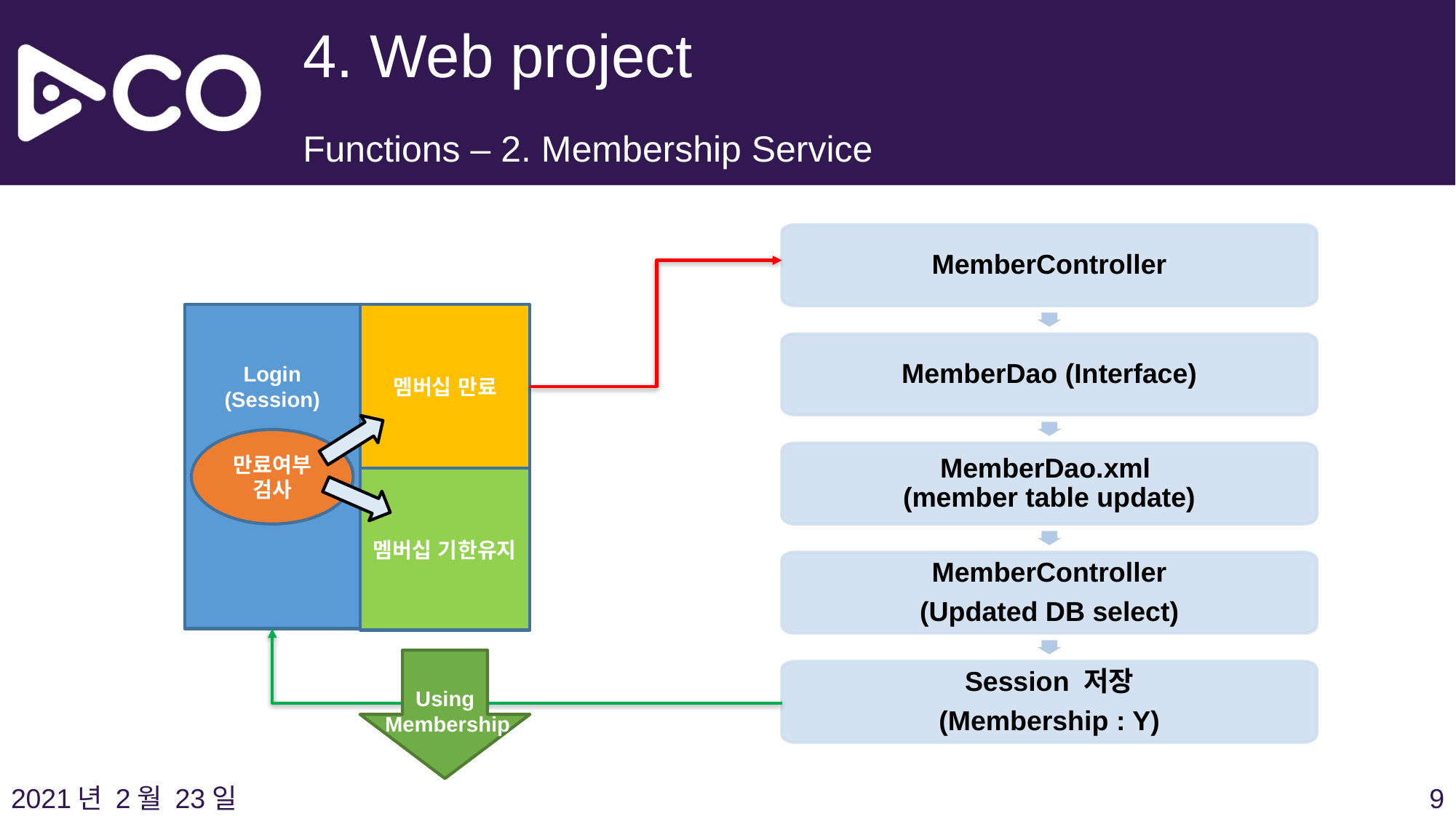

4. Web project
Functions – 2. Membership Service

MemberController

MemberDao (Interface)

MemberDao.xml
(member table update)

MemberController
(Updated DB select)

Session 저장
(Membership : Y)

Login
(Session)

멤버십 만료

만료여부 검사
멤버십 기한유지

Using
Membership
9
2021년 2월 23일